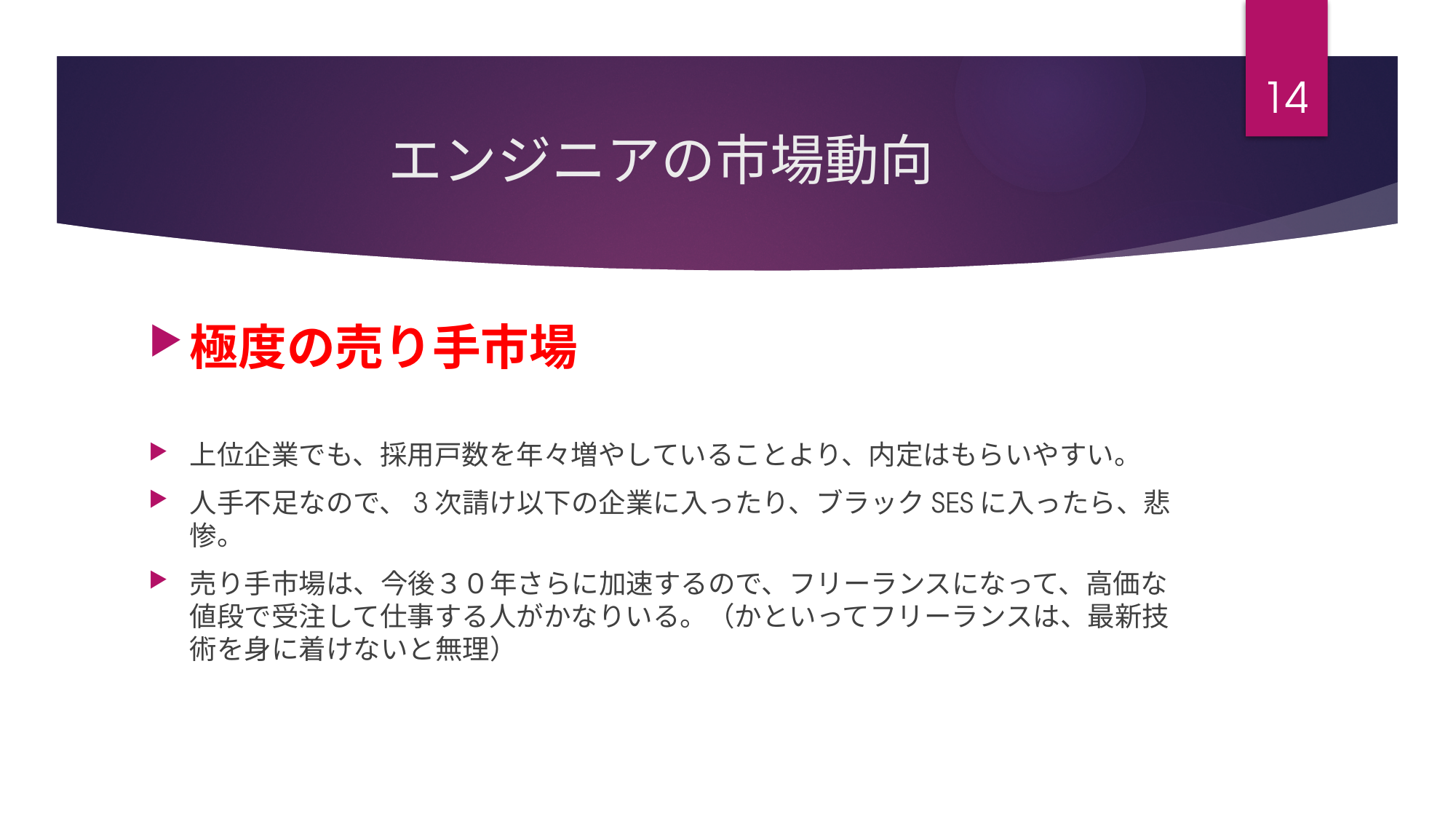

14
# エンジニアの市場動向
極度の売り手市場

上位企業でも、採用戸数を年々増やしていることより、内定はもらいやすい。
人手不足なので、3次請け以下の企業に入ったり、ブラックSESに入ったら、悲惨。
売り手市場は、今後３０年さらに加速するので、フリーランスになって、高価な値段で受注して仕事する人がかなりいる。（かといってフリーランスは、最新技術を身に着けないと無理）